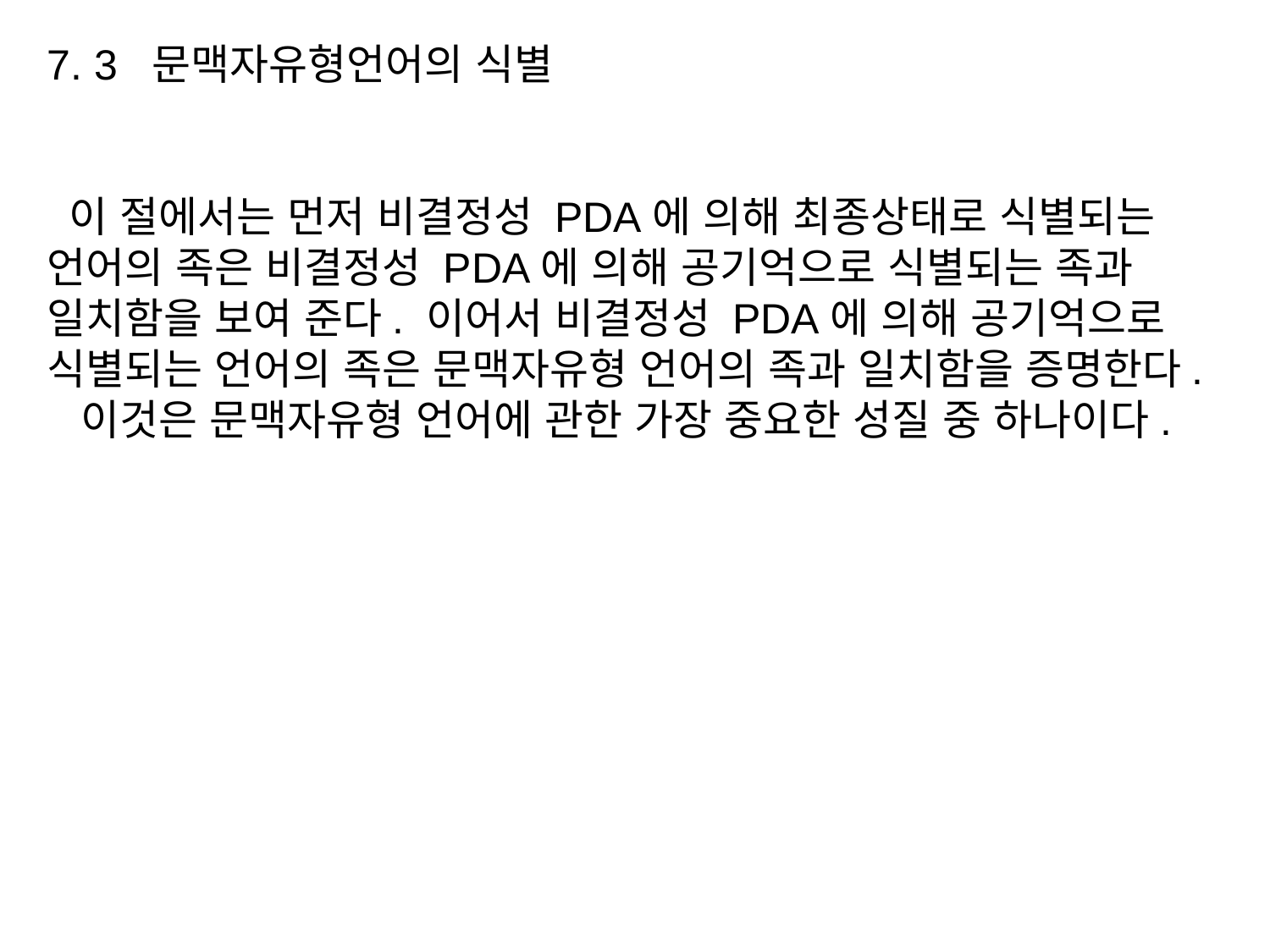

7. 3  문맥자유형언어의 식별

 이 절에서는 먼저 비결정성 PDA에 의해 최종상태로 식별되는 언어의 족은 비결정성 PDA에 의해 공기억으로 식별되는 족과 일치함을 보여 준다. 이어서 비결정성 PDA에 의해 공기억으로 식별되는 언어의 족은 문맥자유형 언어의 족과 일치함을 증명한다.  이것은 문맥자유형 언어에 관한 가장 중요한 성질 중 하나이다.